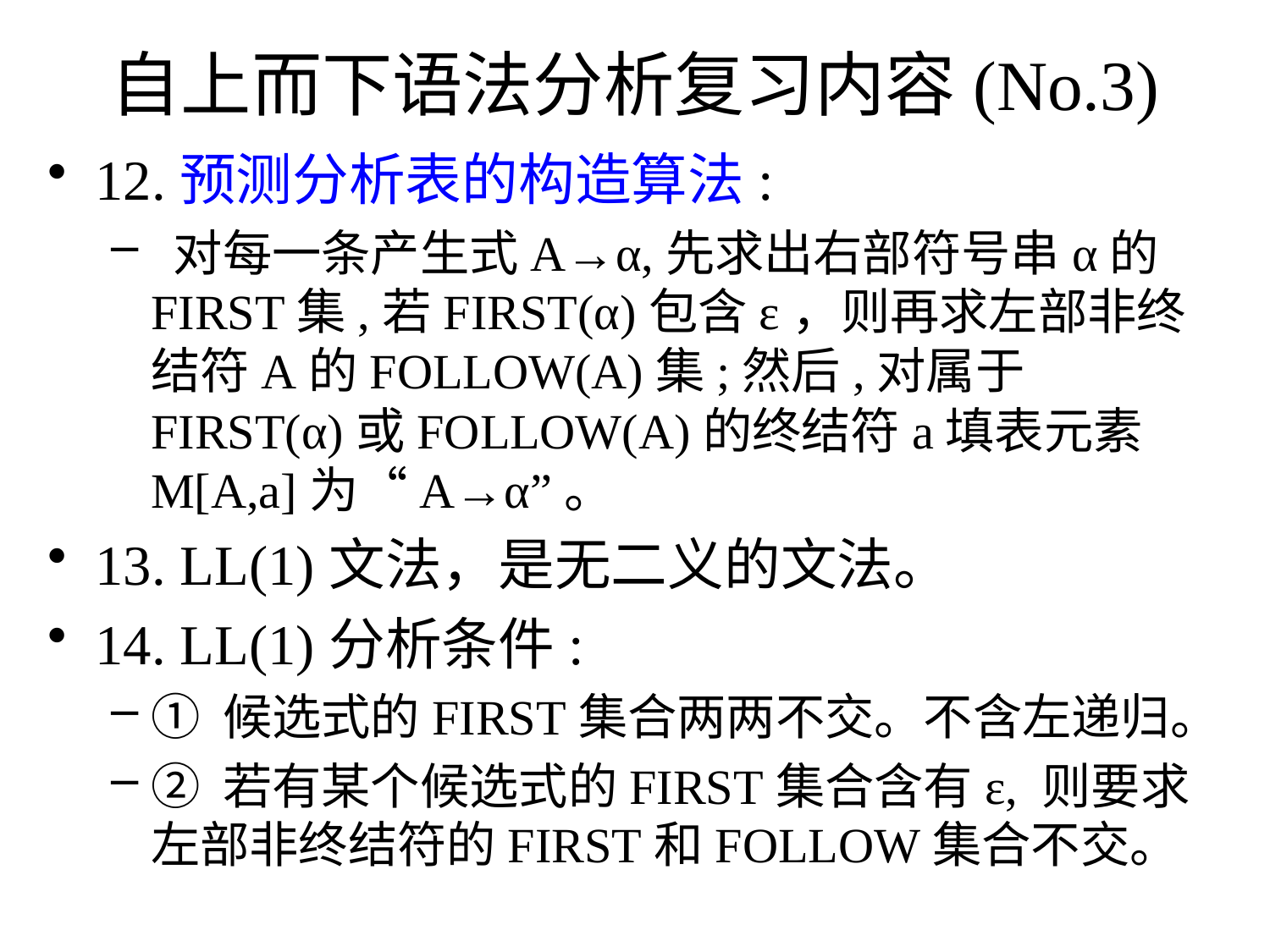

# 自上而下语法分析复习内容(No.3)
12.预测分析表的构造算法:
 对每一条产生式A→α,先求出右部符号串α的FIRST集,若FIRST(α)包含ε，则再求左部非终结符A的FOLLOW(A)集;然后,对属于FIRST(α)或FOLLOW(A)的终结符a填表元素 M[A,a]为“A→α”。
13. LL(1)文法，是无二义的文法。
14. LL(1)分析条件:
① 候选式的FIRST集合两两不交。不含左递归。
② 若有某个候选式的FIRST集合含有ε, 则要求左部非终结符的FIRST和FOLLOW集合不交。